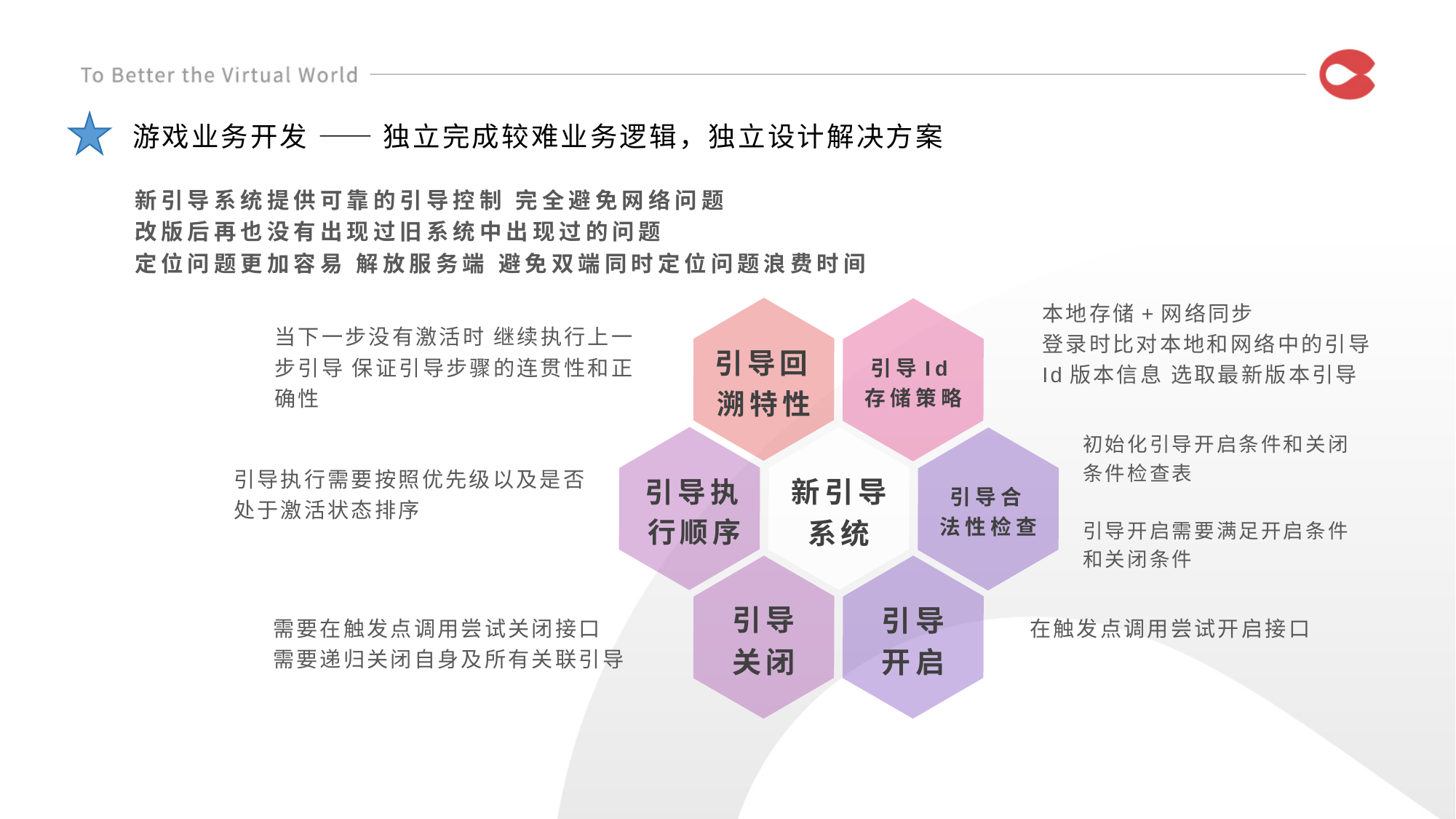

游戏业务开发 —— 独立完成较难业务逻辑，独立设计解决方案
新引导系统提供可靠的引导控制 完全避免网络问题
改版后再也没有出现过旧系统中出现过的问题
定位问题更加容易 解放服务端 避免双端同时定位问题浪费时间
本地存储+网络同步
登录时比对本地和网络中的引导Id版本信息 选取最新版本引导

当下一步没有激活时 继续执行上一步引导 保证引导步骤的连贯性和正确性
引导回溯特性
引导Id存储策略
初始化引导开启条件和关闭条件检查表

引导开启需要满足开启条件和关闭条件

引导执行顺序
新引导
系统
引导执行需要按照优先级以及是否处于激活状态排序
引导合法性检查

引导
关闭
引导
开启
需要在触发点调用尝试关闭接口
需要递归关闭自身及所有关联引导
在触发点调用尝试开启接口